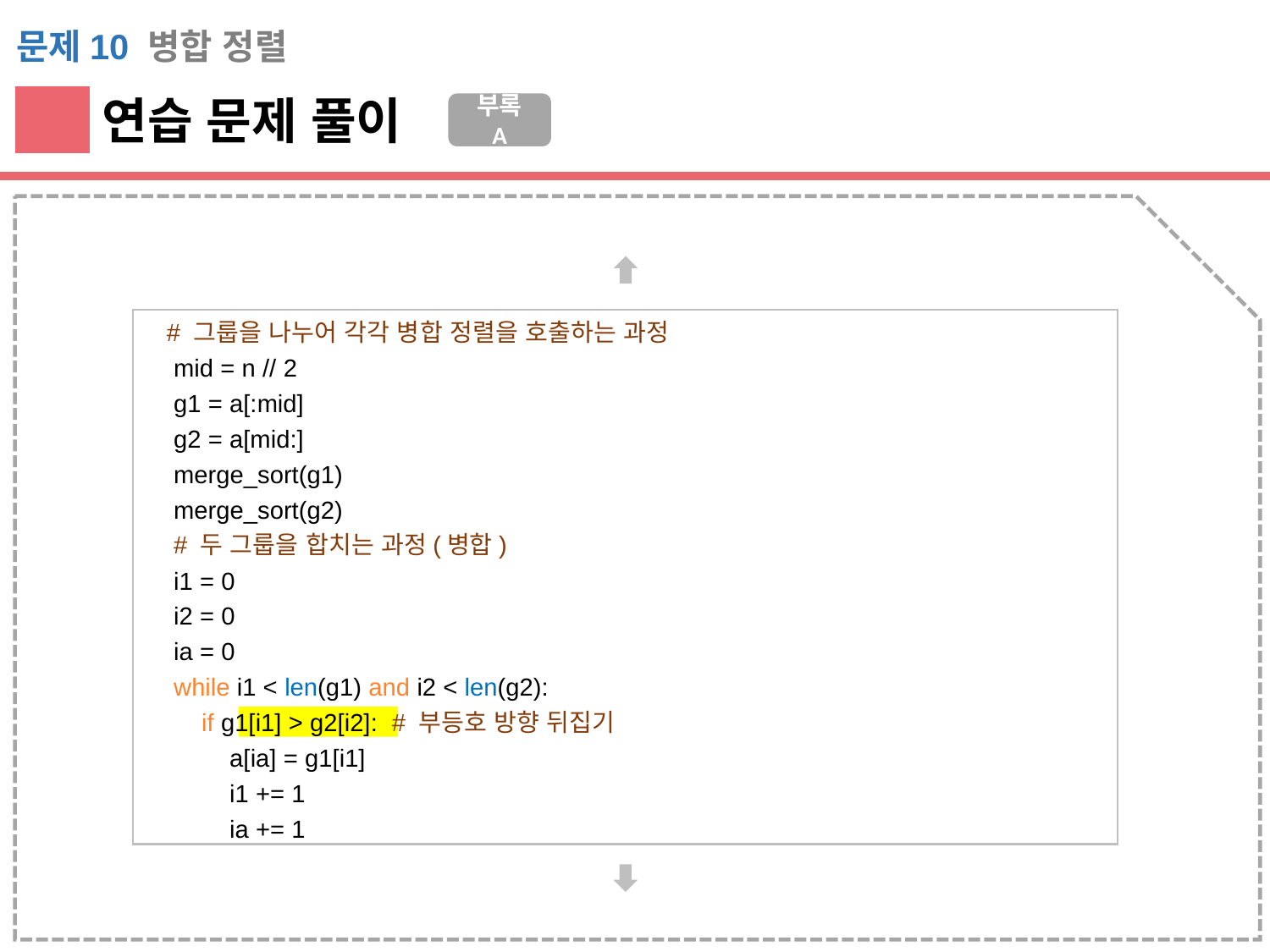

문제10 병합 정렬
연습 문제 풀이

부록 A

   # 그룹을 나누어 각각 병합 정렬을 호출하는 과정
    mid = n // 2
    g1 = a[:mid]
    g2 = a[mid:]
    merge_sort(g1)
    merge_sort(g2)
    # 두 그룹을 합치는 과정(병합)
    i1 = 0
    i2 = 0
    ia = 0
    while i1 < len(g1) and i2 < len(g2):
        if g1[i1] > g2[i2]:  # 부등호 방향 뒤집기
            a[ia] = g1[i1]
            i1 += 1
            ia += 1